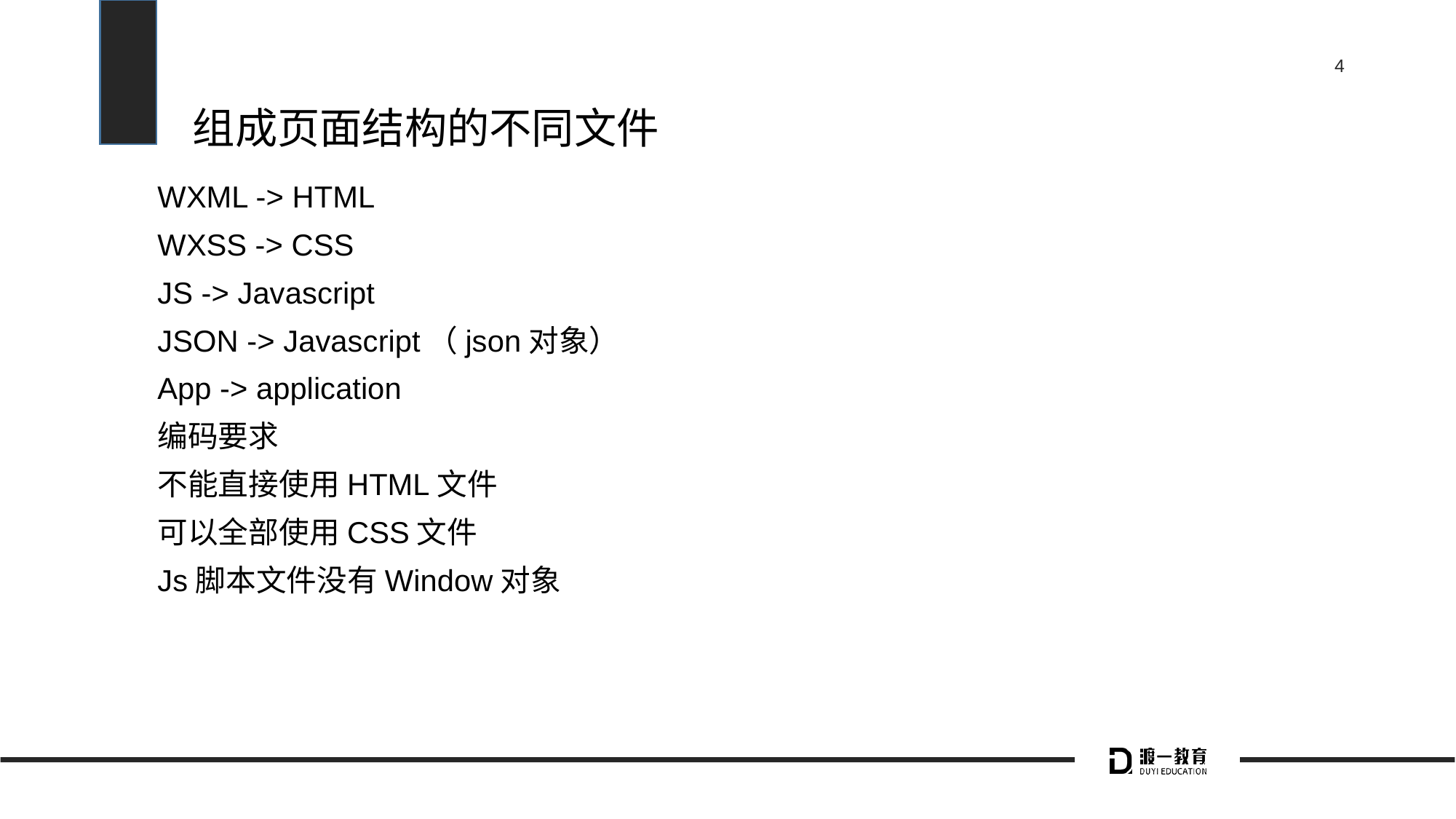

# 组成页面结构的不同文件
WXML -> HTML
WXSS -> CSS
JS -> Javascript
JSON -> Javascript（json对象）
App -> application
编码要求
不能直接使用HTML文件
可以全部使用CSS文件
Js脚本文件没有Window对象